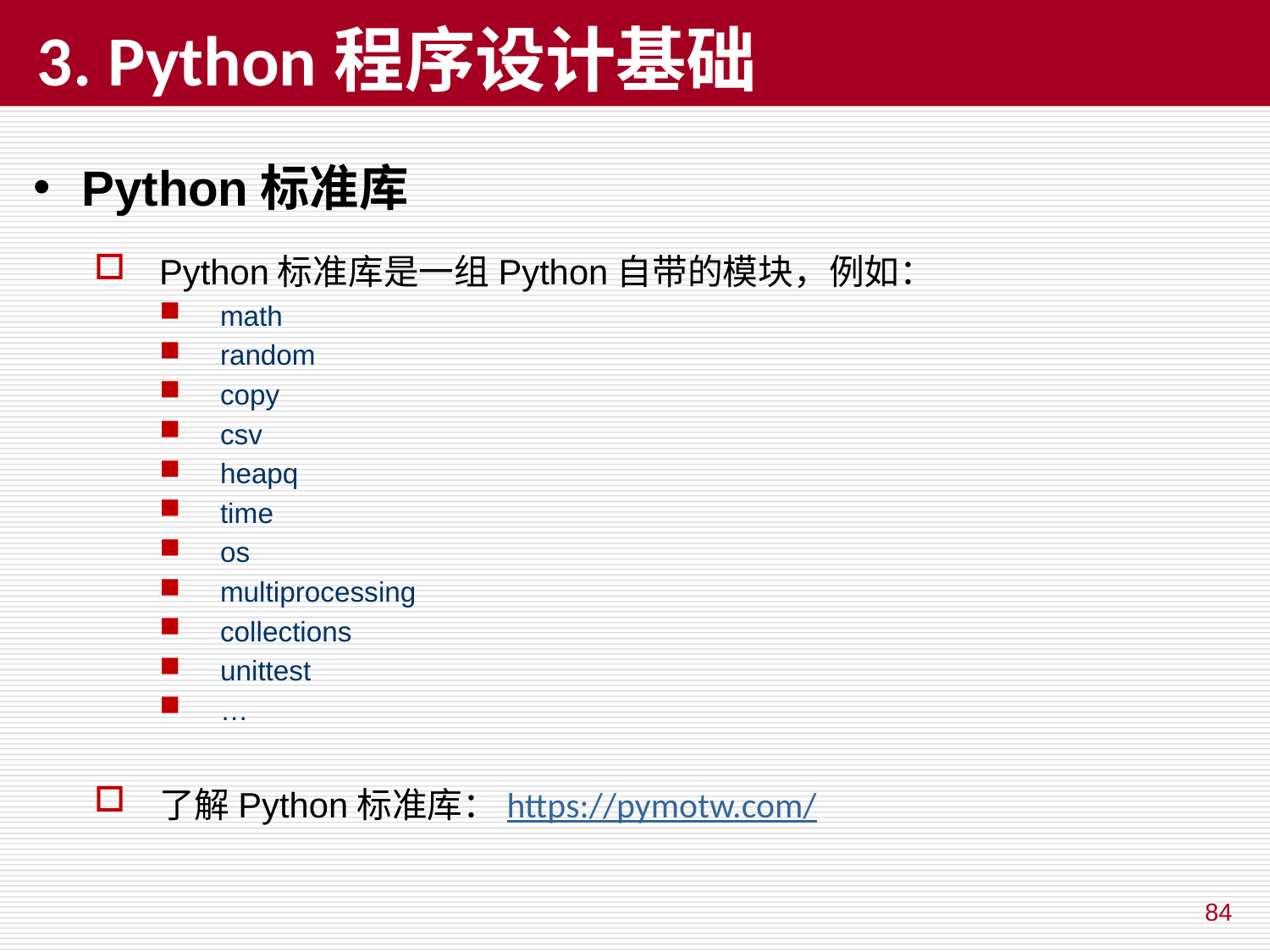

# 3. Python程序设计基础
Python标准库

Python标准库是一组Python自带的模块，例如：
math
random
copy
csv
heapq
time
os
multiprocessing
collections
unittest
…

了解Python标准库：https://pymotw.com/

84